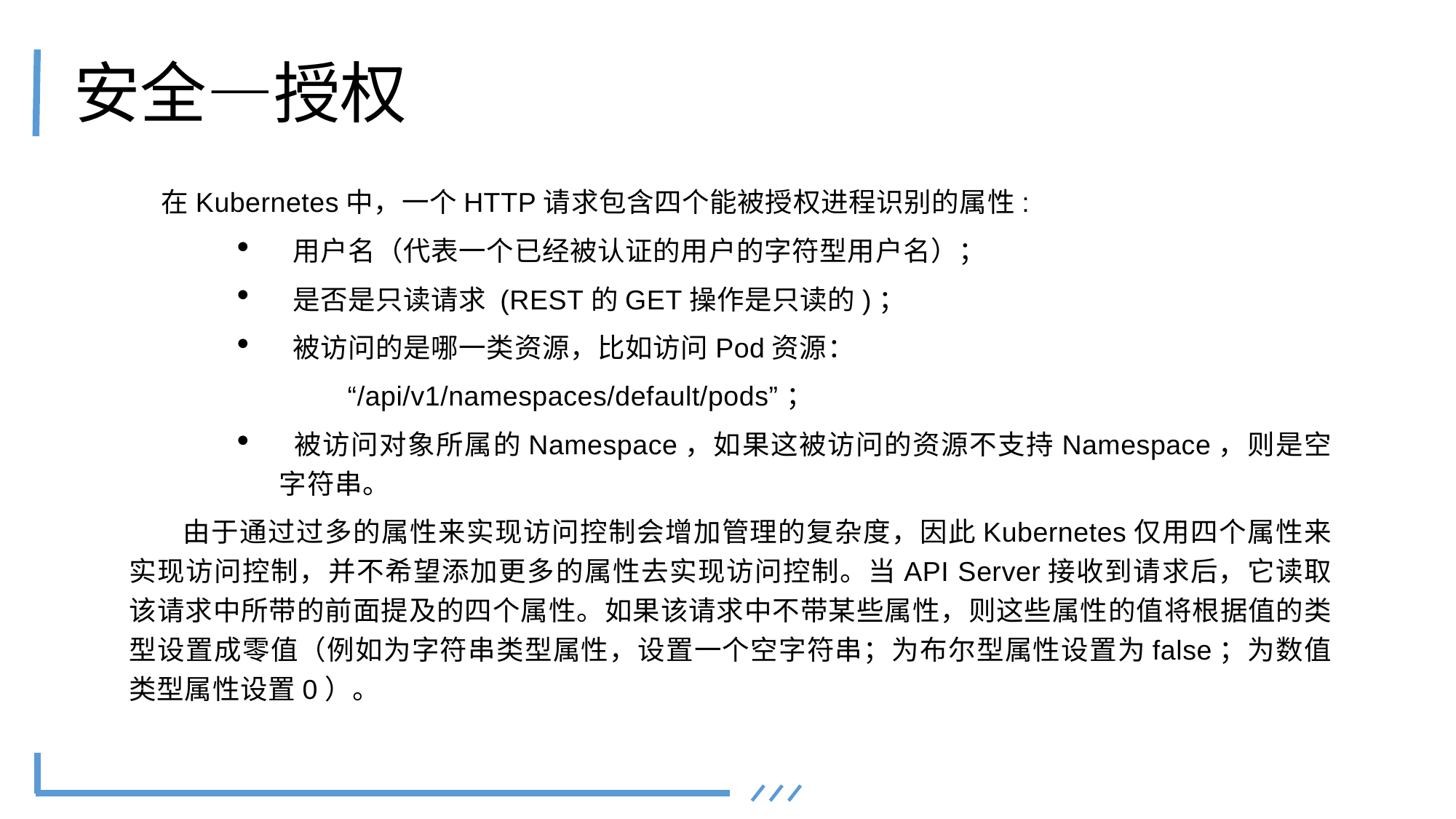

# 安全—授权
在Kubernetes中，一个HTTP请求包含四个能被授权进程识别的属性:
 用户名（代表一个已经被认证的用户的字符型用户名）；
 是否是只读请求 (REST的GET操作是只读的)；
 被访问的是哪一类资源，比如访问Pod资源：
  	“/api/v1/namespaces/default/pods”；
 被访问对象所属的Namespace，如果这被访问的资源不支持Namespace，则是空字符串。
由于通过过多的属性来实现访问控制会增加管理的复杂度，因此Kubernetes仅用四个属性来实现访问控制，并不希望添加更多的属性去实现访问控制。当API Server接收到请求后，它读取该请求中所带的前面提及的四个属性。如果该请求中不带某些属性，则这些属性的值将根据值的类型设置成零值（例如为字符串类型属性，设置一个空字符串；为布尔型属性设置为false；为数值类型属性设置0）。